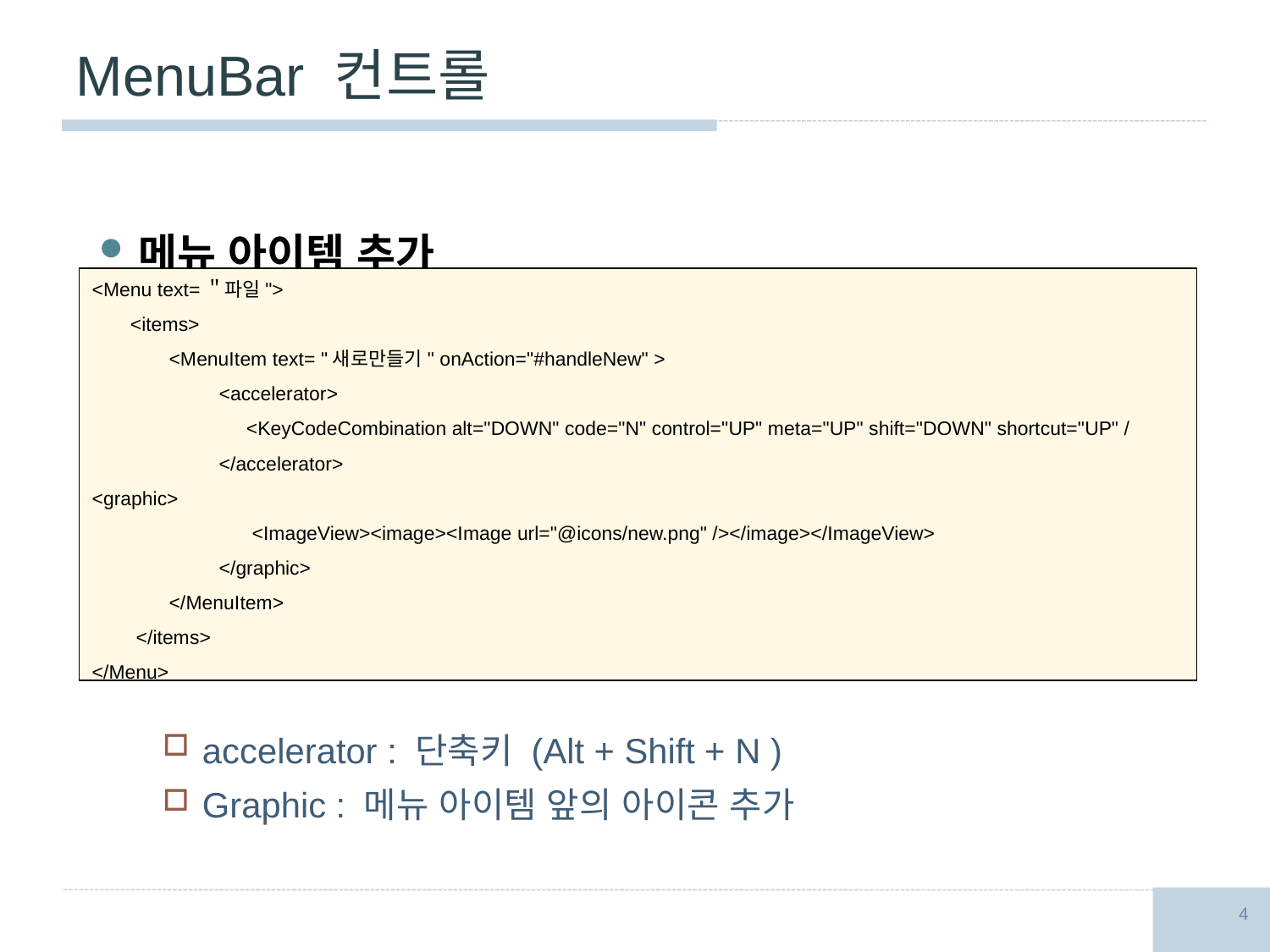

# MenuBar 컨트롤
메뉴 아이템 추가

accelerator : 단축키 (Alt + Shift + N )
Graphic : 메뉴 아이템 앞의 아이콘 추가

<Menu text=＂파일">
       <items>
              <MenuItem text= "새로만들기" onAction="#handleNew" >
	<accelerator>								     <KeyCodeCombination alt="DOWN" code="N" control="UP" meta="UP" shift="DOWN" shortcut="UP" /	</accelerator>							<graphic>
	      <ImageView><image><Image url="@icons/new.png" /></image></ImageView>			</graphic>
              </MenuItem>
        </items>
</Menu>